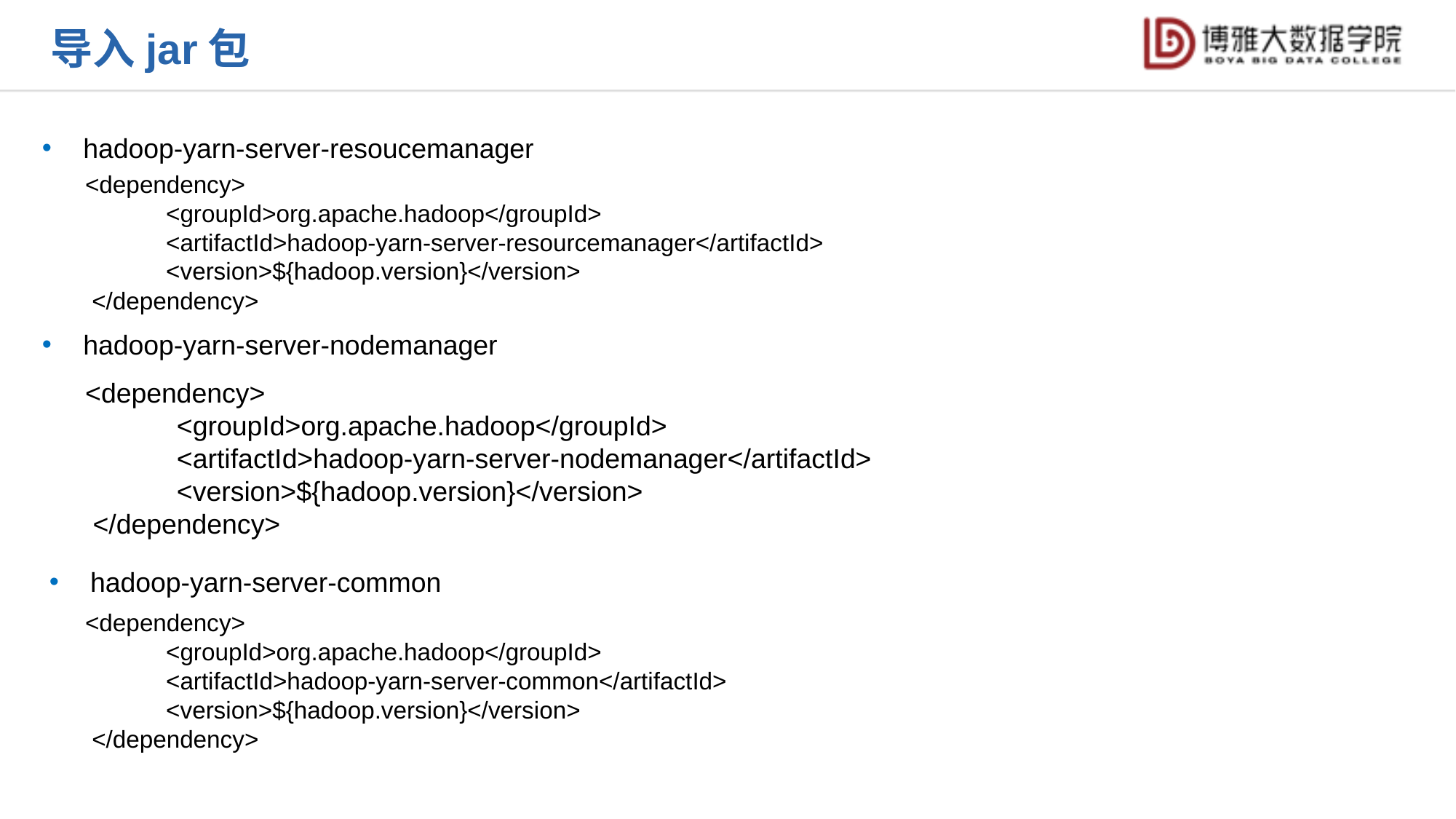

导入jar包
hadoop-yarn-server-resoucemanager

hadoop-yarn-server-nodemanager

<dependency>
            <groupId>org.apache.hadoop</groupId>
            <artifactId>hadoop-yarn-server-resourcemanager</artifactId>
            <version>${hadoop.version}</version>
 </dependency>

hadoop-yarn-server-common

<dependency>
            <groupId>org.apache.hadoop</groupId>
            <artifactId>hadoop-yarn-server-nodemanager</artifactId>
            <version>${hadoop.version}</version>
 </dependency>
<dependency>
            <groupId>org.apache.hadoop</groupId>
            <artifactId>hadoop-yarn-server-common</artifactId>
            <version>${hadoop.version}</version>
 </dependency>